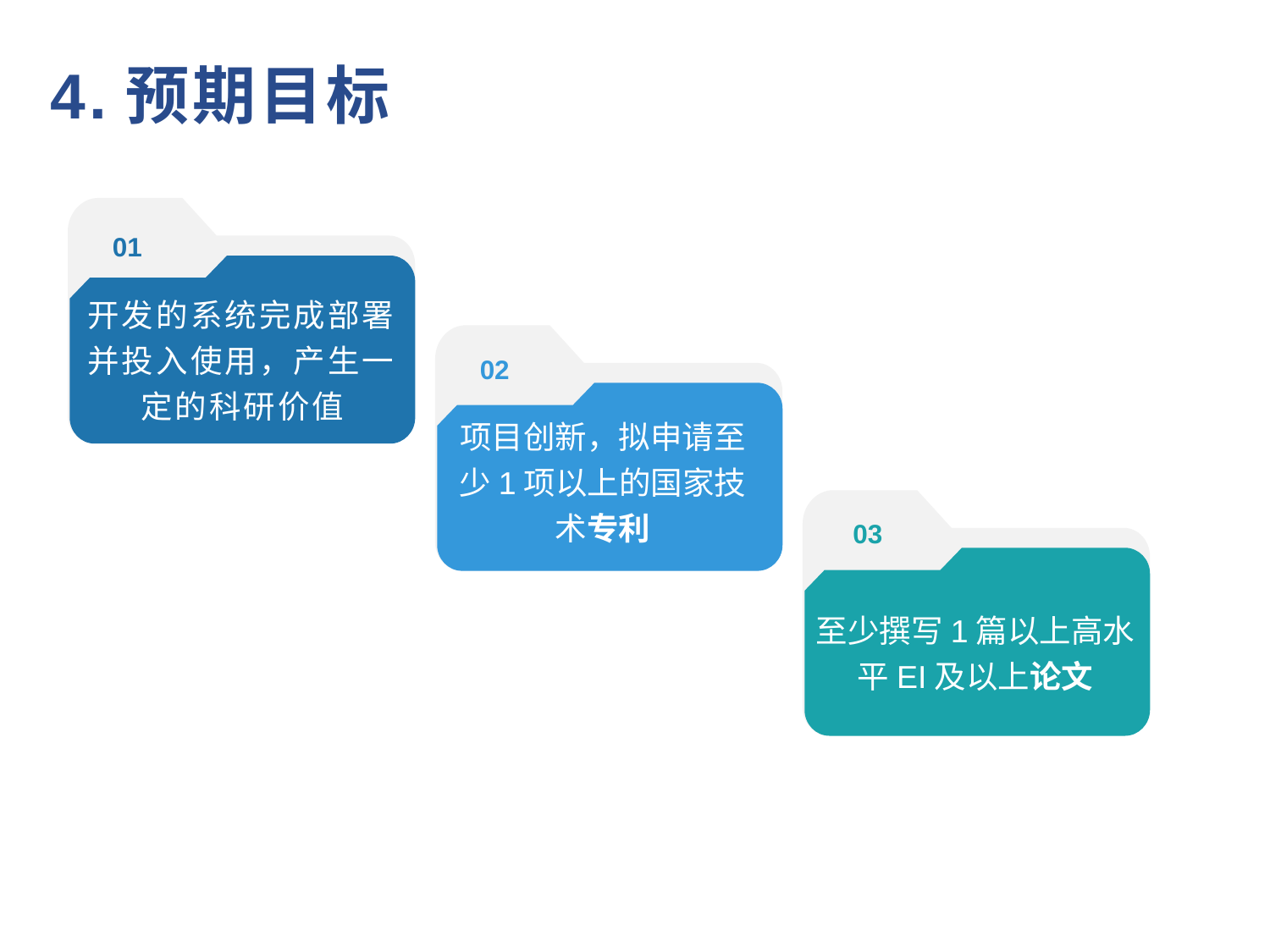

4.预期目标

01

开发的系统完成部署并投入使用，产生一定的科研价值

02

项目创新，拟申请至少1项以上的国家技术专利

03

至少撰写1篇以上高水平EI及以上论文